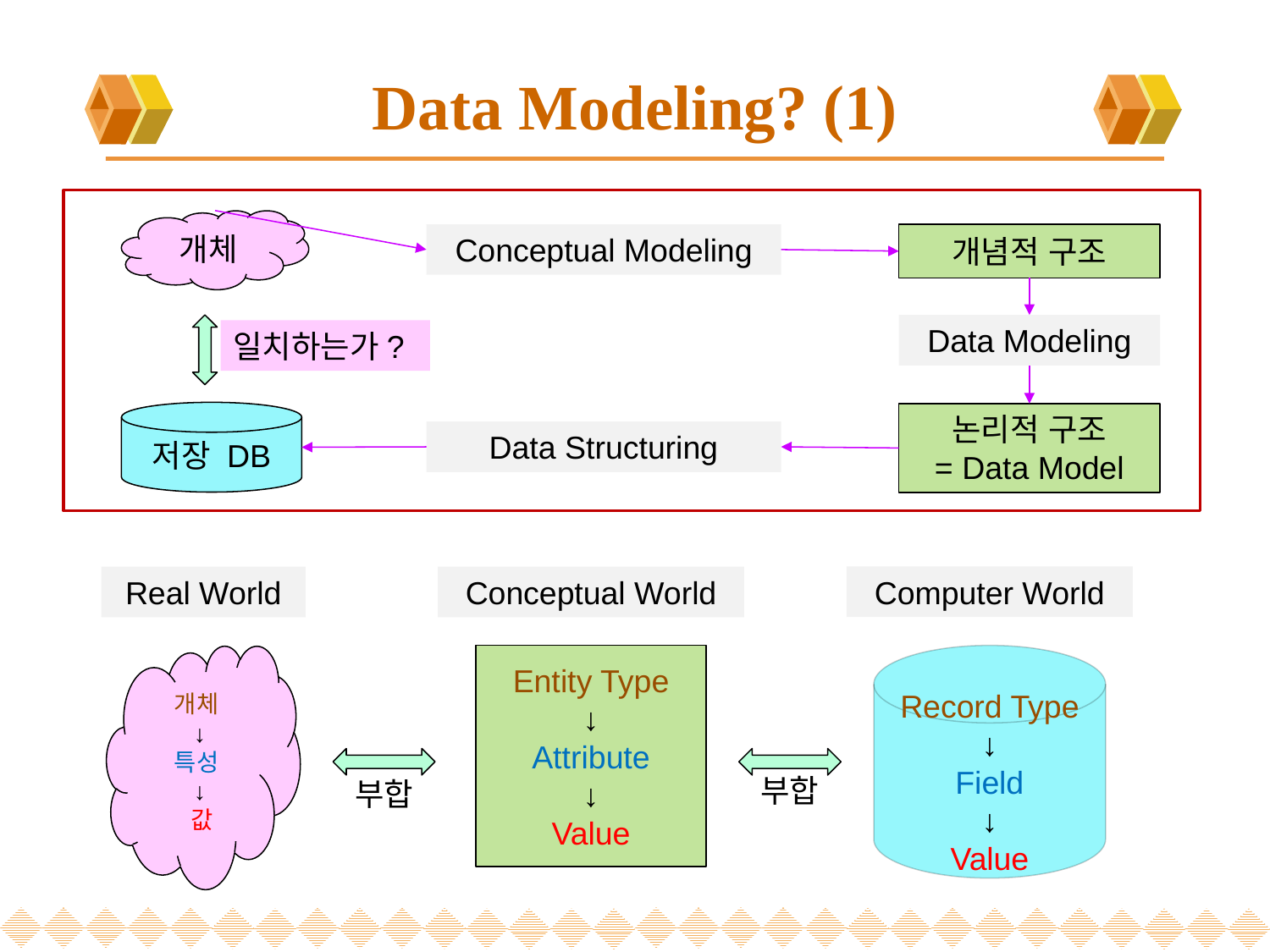

# Data Modeling? (1)

개체
Conceptual Modeling
개념적 구조

Data Modeling
일치하는가?
저장 DB
논리적 구조
= Data Model
Data Structuring
Computer World
Real World
Conceptual World
개체
 ↓
특성
 ↓
 값
Entity Type
↓
Attribute
↓
Value
Record Type
↓
Field
↓
Value

부합
부합